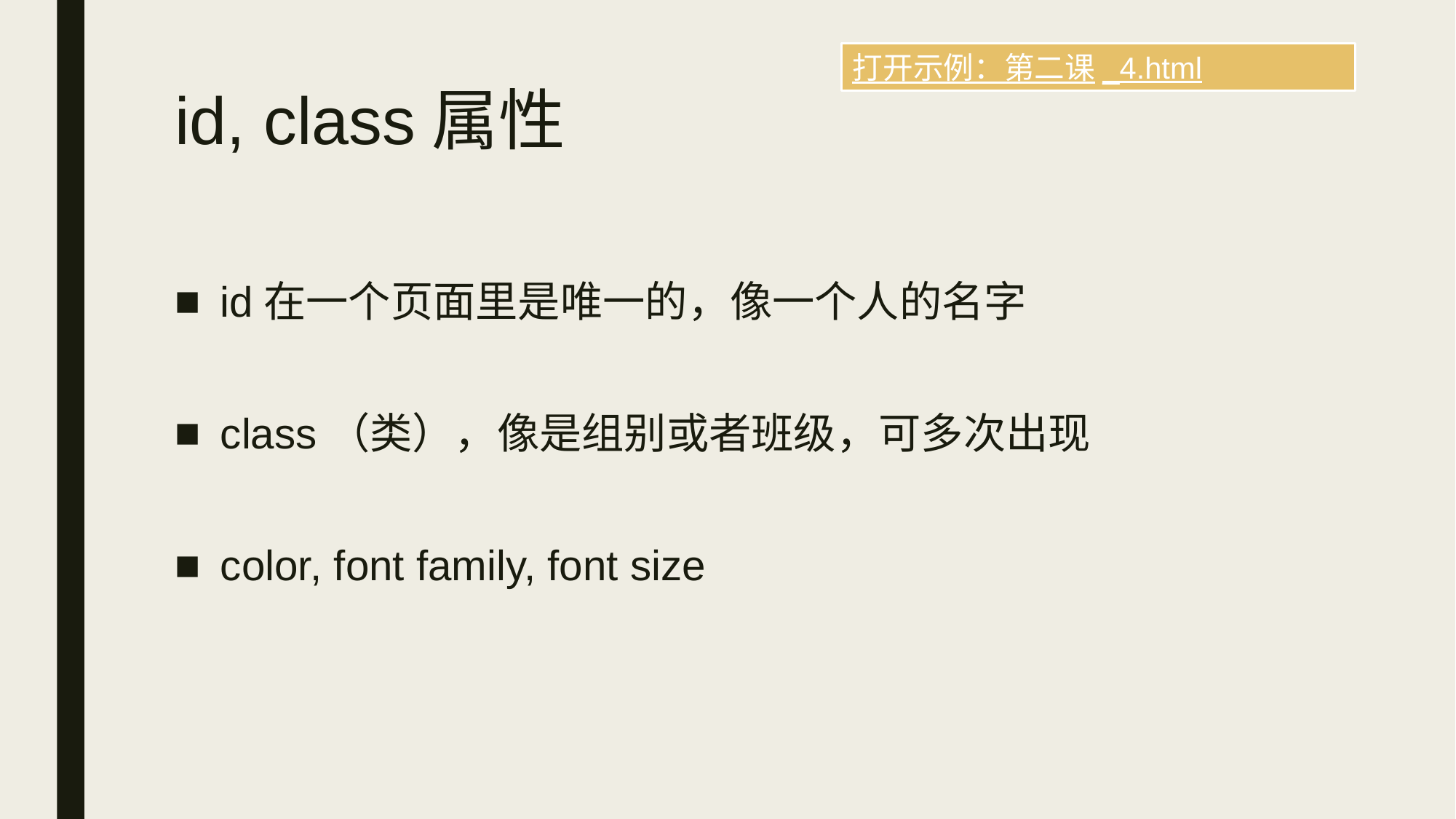

打开示例：第二课_4.html
# id, class属性
id在一个页面里是唯一的，像一个人的名字

class（类），像是组别或者班级，可多次出现

color, font family, font size